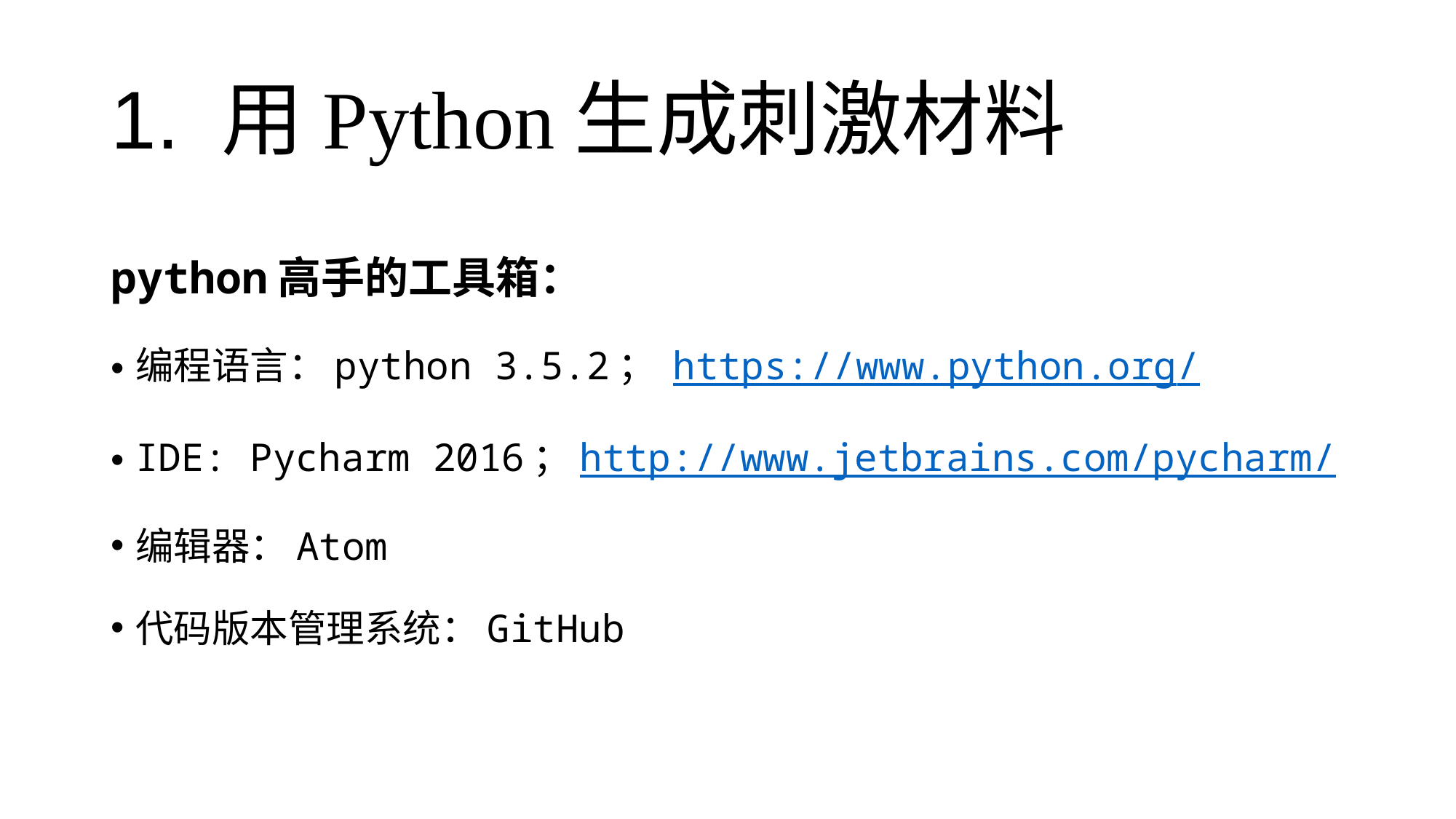

# 1. 用Python生成刺激材料
python高手的工具箱：
编程语言：python 3.5.2； https://www.python.org/
IDE: Pycharm 2016；http://www.jetbrains.com/pycharm/
编辑器：Atom
代码版本管理系统：GitHub